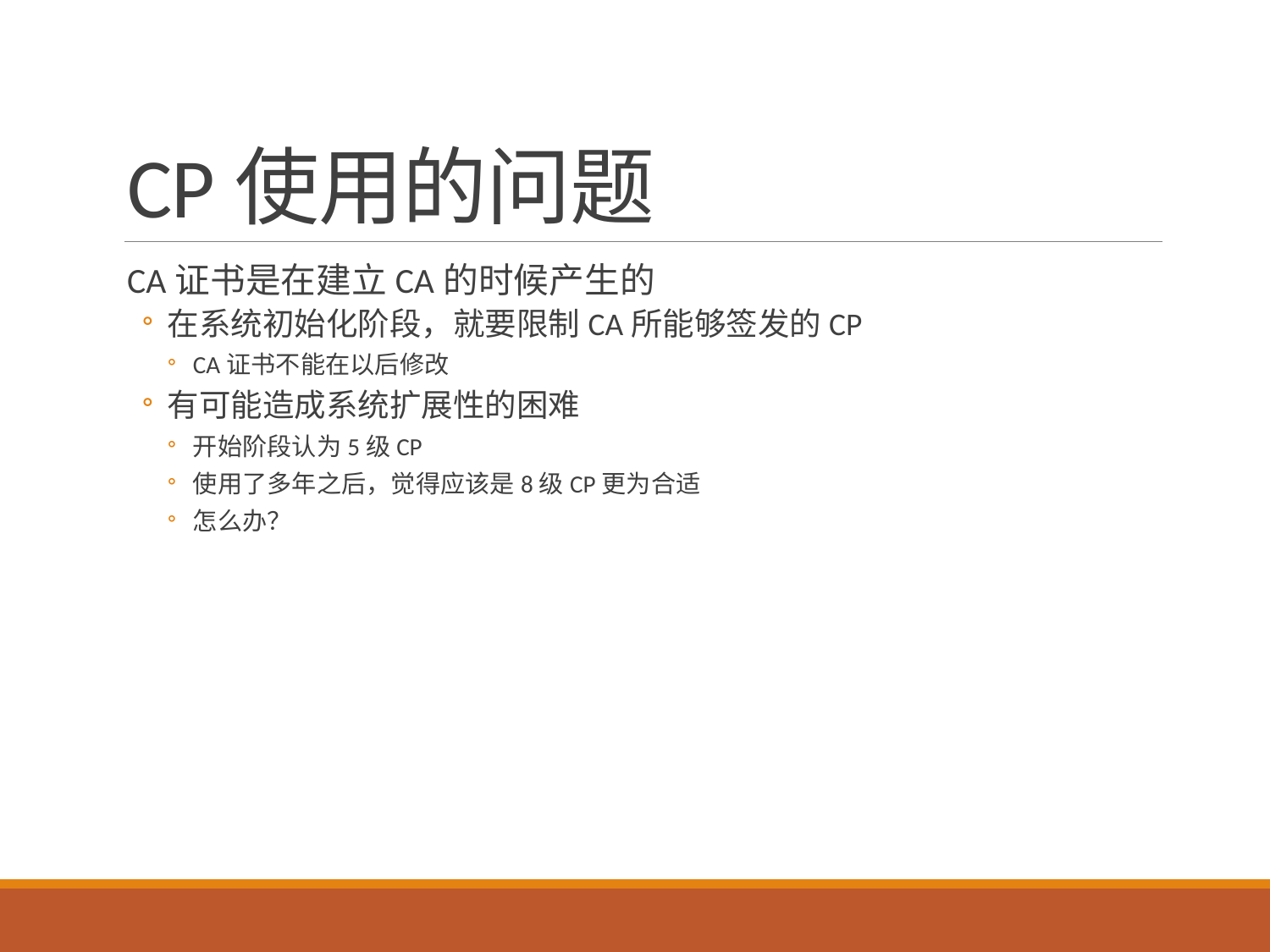

# CP使用的问题
CA证书是在建立CA的时候产生的
在系统初始化阶段，就要限制CA所能够签发的CP
CA证书不能在以后修改
有可能造成系统扩展性的困难
开始阶段认为5级CP
使用了多年之后，觉得应该是8级CP更为合适
怎么办？
87